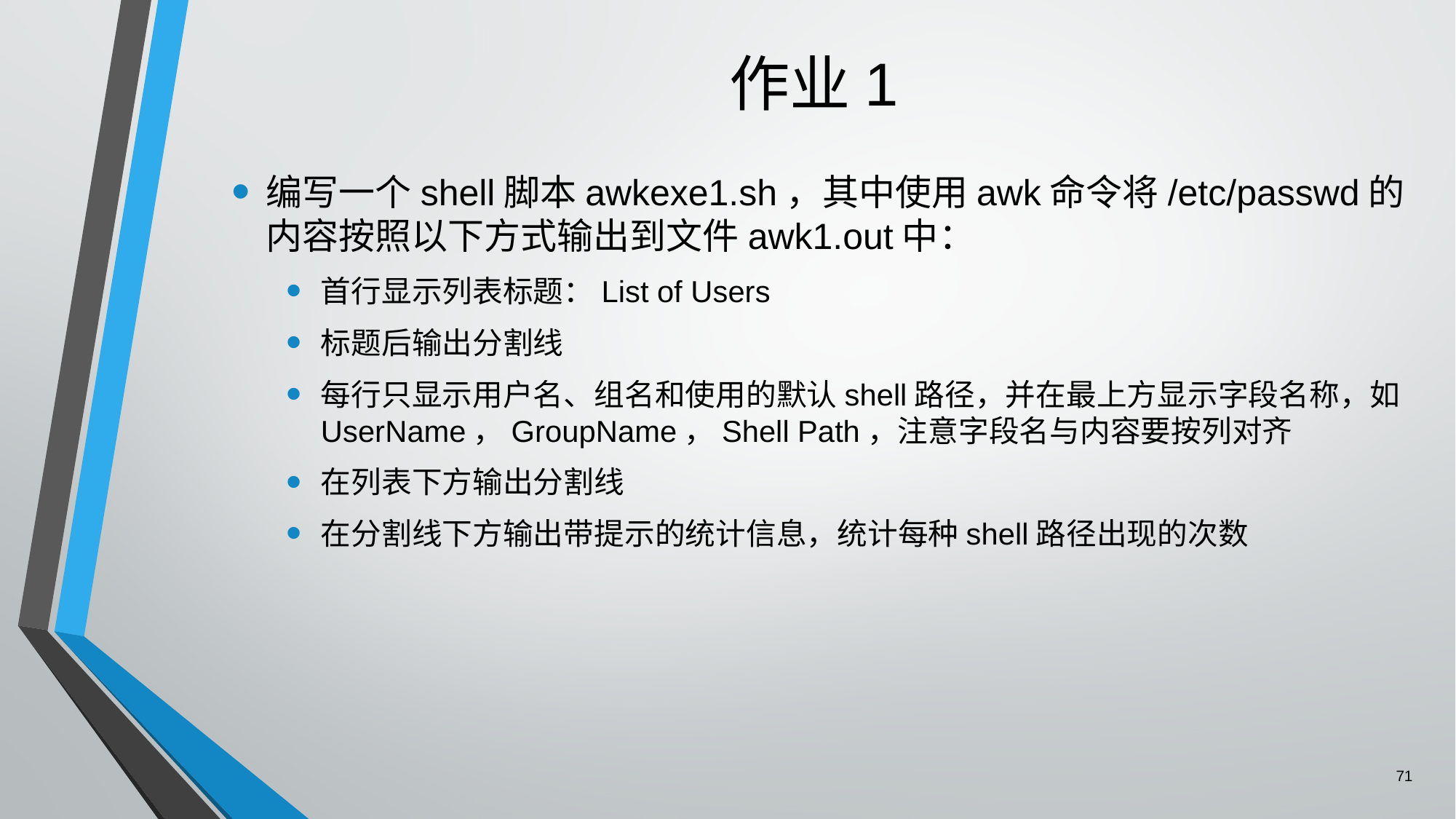

# 作业1
编写一个shell脚本awkexe1.sh，其中使用awk命令将/etc/passwd的内容按照以下方式输出到文件awk1.out中：
首行显示列表标题：List of Users
标题后输出分割线
每行只显示用户名、组名和使用的默认shell路径，并在最上方显示字段名称，如UserName，GroupName，Shell Path，注意字段名与内容要按列对齐
在列表下方输出分割线
在分割线下方输出带提示的统计信息，统计每种shell路径出现的次数

71